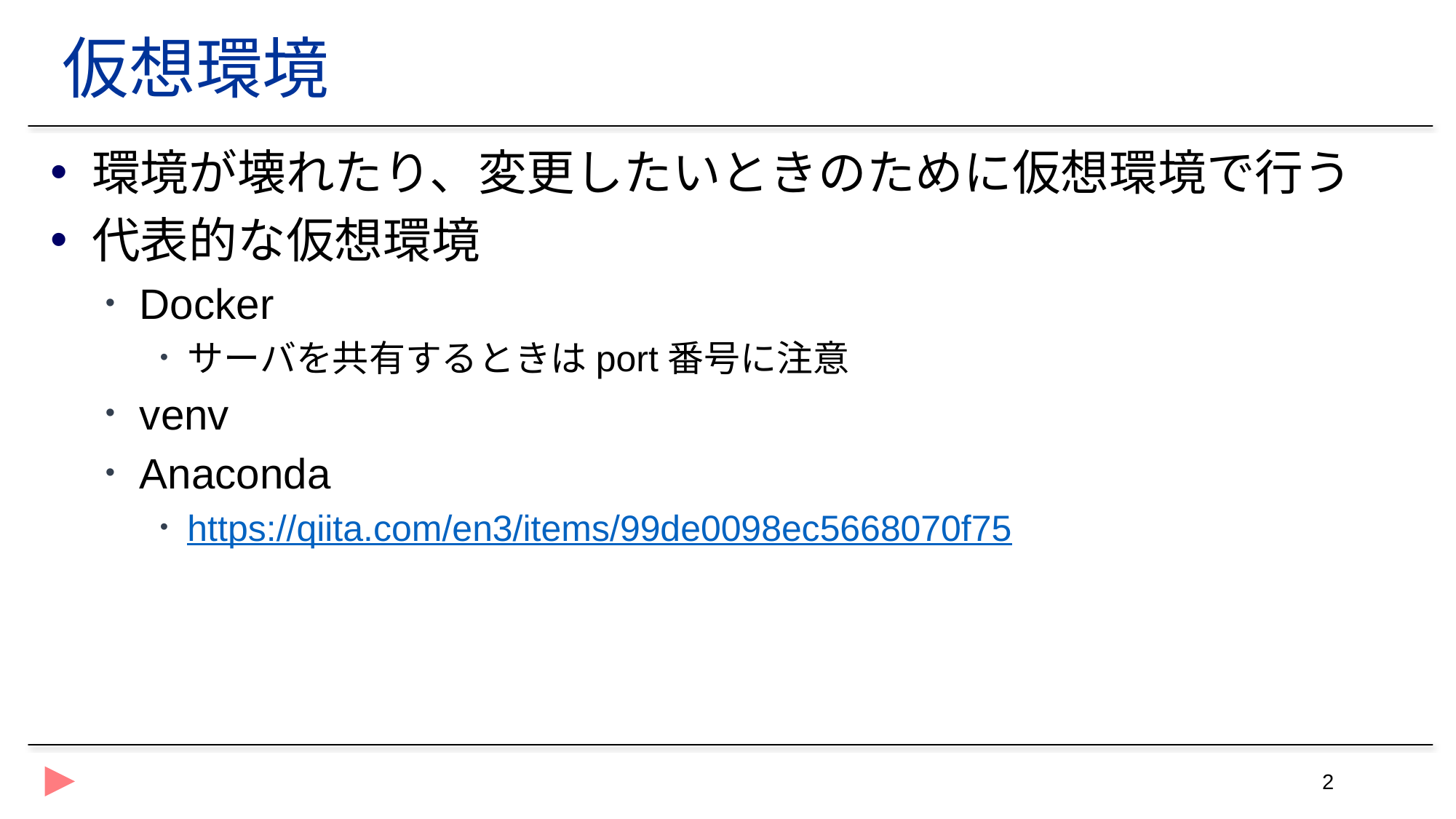

# 仮想環境
環境が壊れたり、変更したいときのために仮想環境で行う
代表的な仮想環境
Docker
サーバを共有するときはport番号に注意
venv
Anaconda
https://qiita.com/en3/items/99de0098ec5668070f75